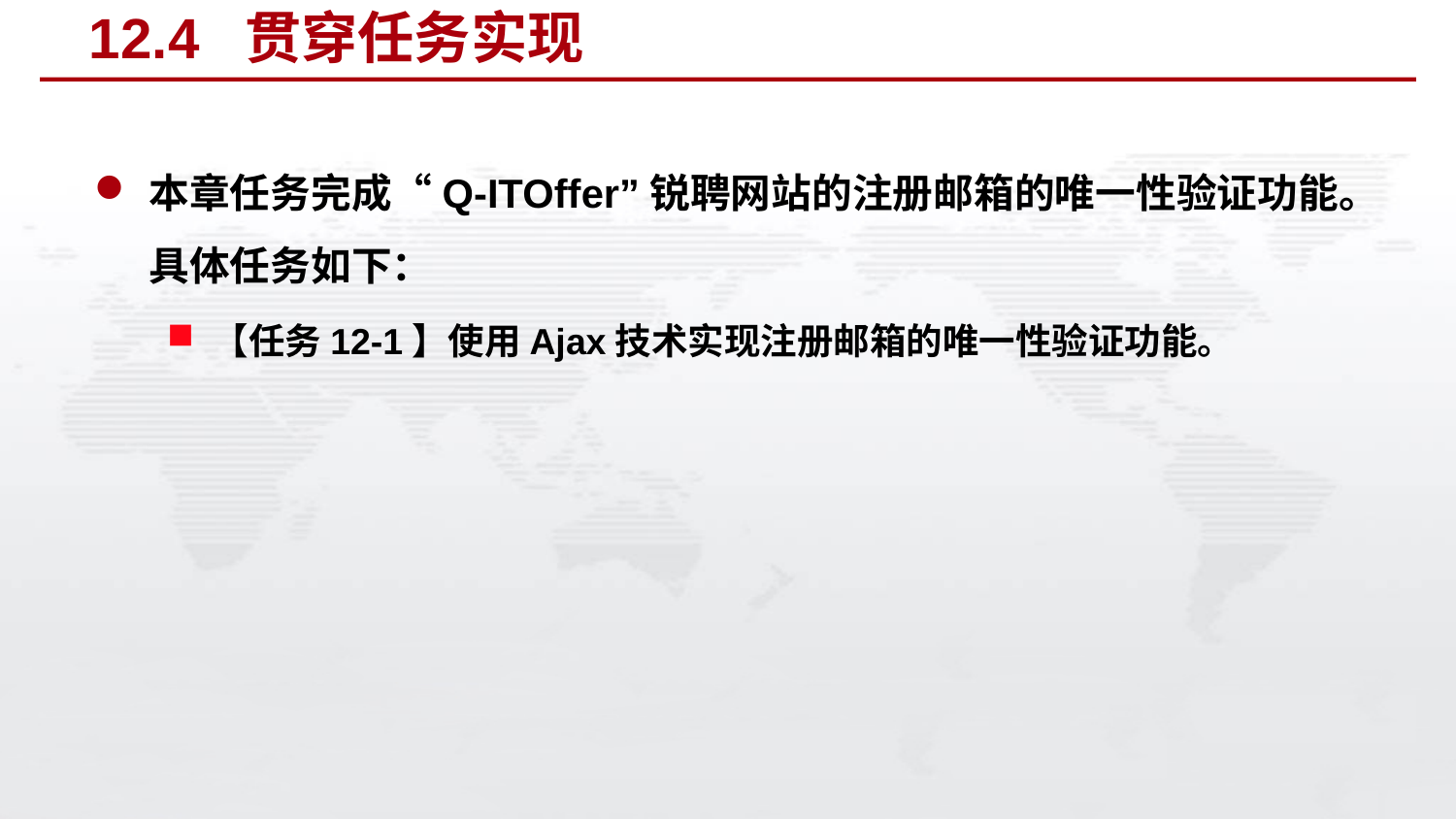

# 12.4  贯穿任务实现
本章任务完成“Q-ITOffer”锐聘网站的注册邮箱的唯一性验证功能。具体任务如下：
【任务12-1】使用Ajax技术实现注册邮箱的唯一性验证功能。